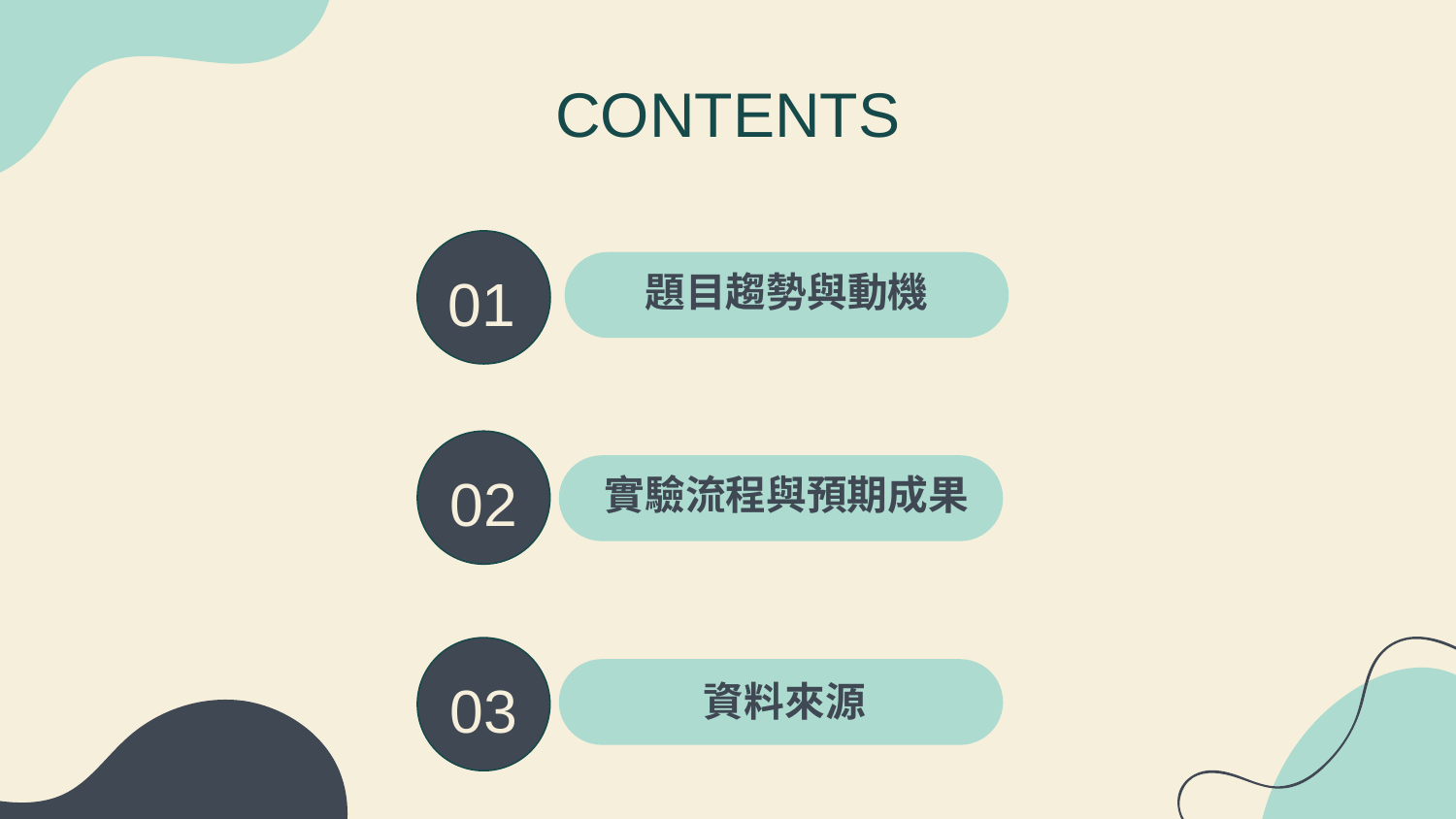

# CONTENTS

01

題目趨勢與動機

02
實驗流程與預期成果

03

資料來源